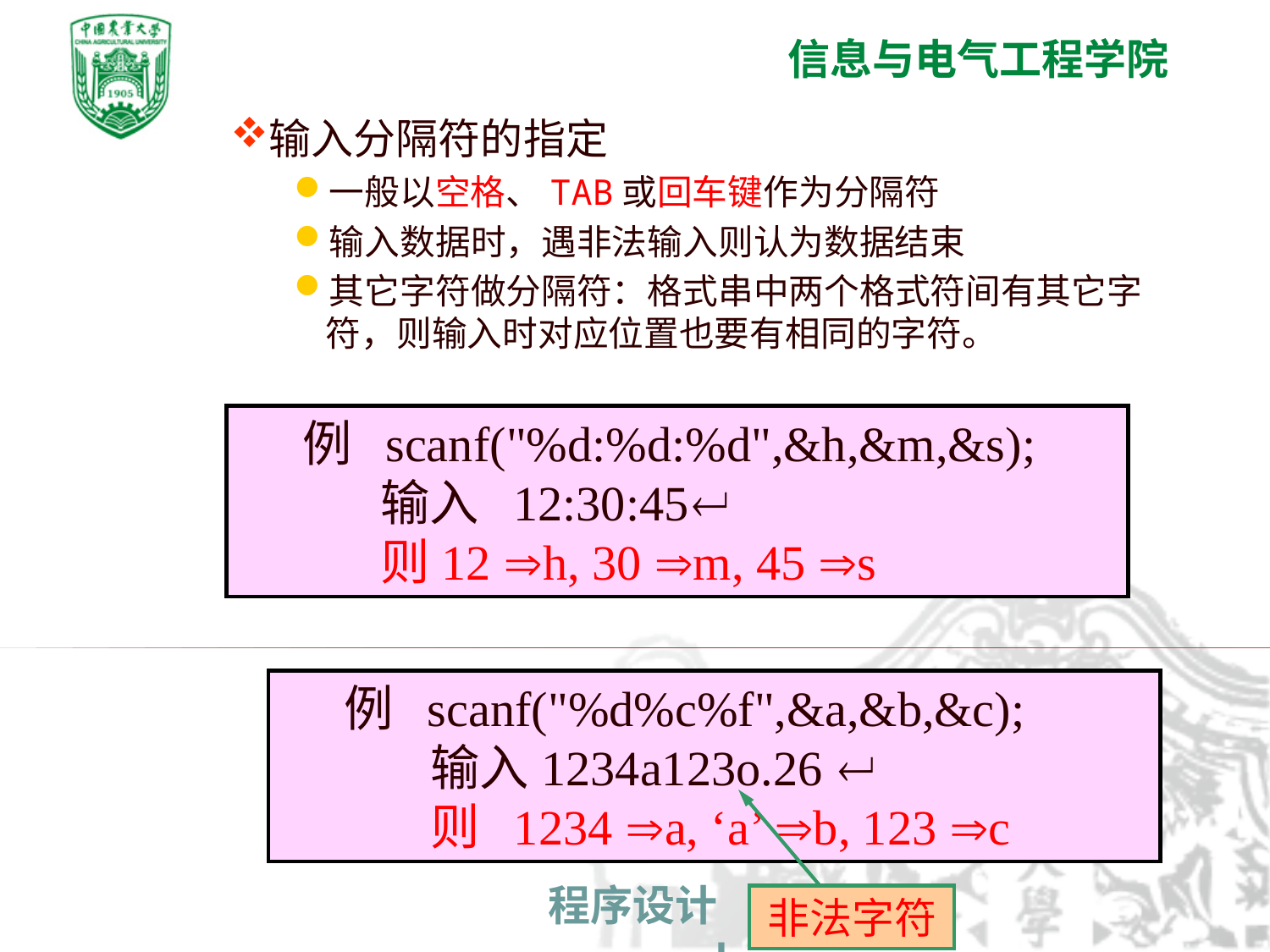

输入分隔符的指定
一般以空格、TAB或回车键作为分隔符
输入数据时，遇非法输入则认为数据结束
其它字符做分隔符：格式串中两个格式符间有其它字符，则输入时对应位置也要有相同的字符。
例  scanf("%d:%d:%d",&h,&m,&s);
      输入  12:30:45↵
      则12 ⇒h, 30 ⇒m, 45 ⇒s
例  scanf("%d%c%f",&a,&b,&c);
 输入1234a123o.26 ↵
 则  1234 ⇒a, ‘a’ ⇒b, 123 ⇒c

非法字符